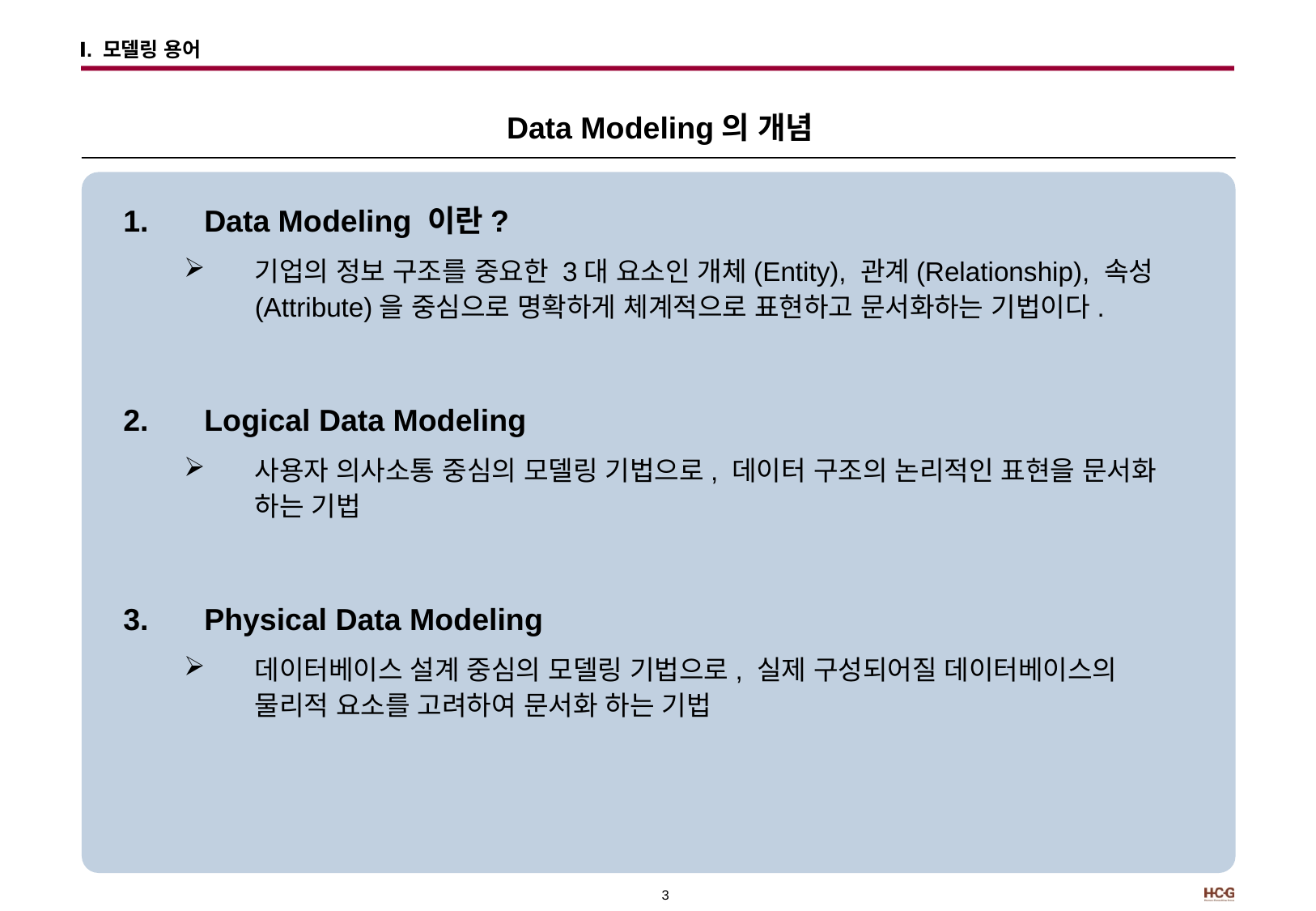

# Ⅰ. 모델링 용어
Data Modeling의 개념

Data Modeling 이란?
기업의 정보 구조를 중요한 3대 요소인 개체(Entity), 관계(Relationship), 속성(Attribute)을 중심으로 명확하게 체계적으로 표현하고 문서화하는 기법이다.

Logical Data Modeling
사용자 의사소통 중심의 모델링 기법으로, 데이터 구조의 논리적인 표현을 문서화 하는 기법

Physical Data Modeling
데이터베이스 설계 중심의 모델링 기법으로, 실제 구성되어질 데이터베이스의 물리적 요소를 고려하여 문서화 하는 기법